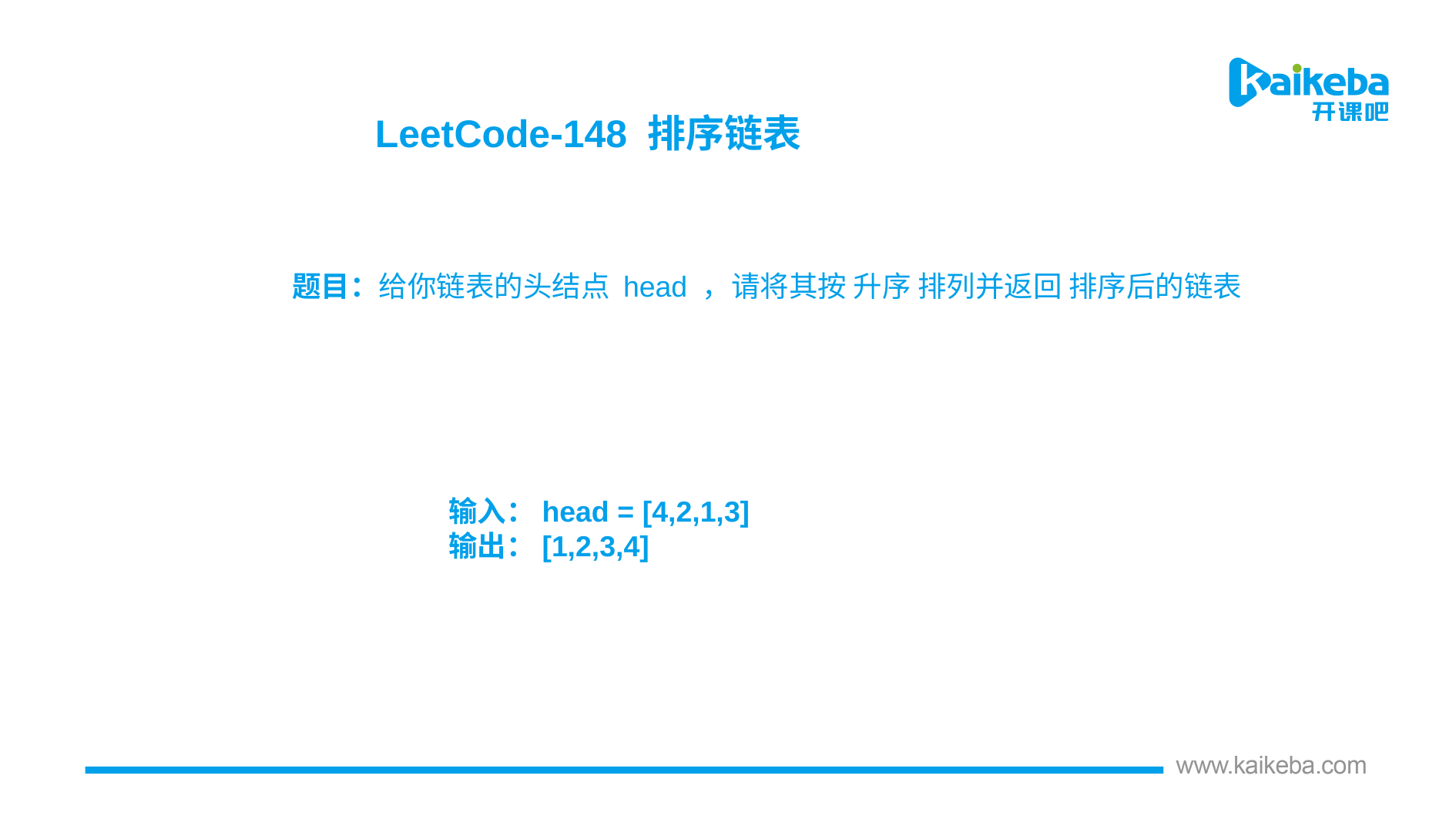

LeetCode-148 排序链表
题目：给你链表的头结点 head ，请将其按 升序 排列并返回 排序后的链表

输入：head = [4,2,1,3]
输出：[1,2,3,4]